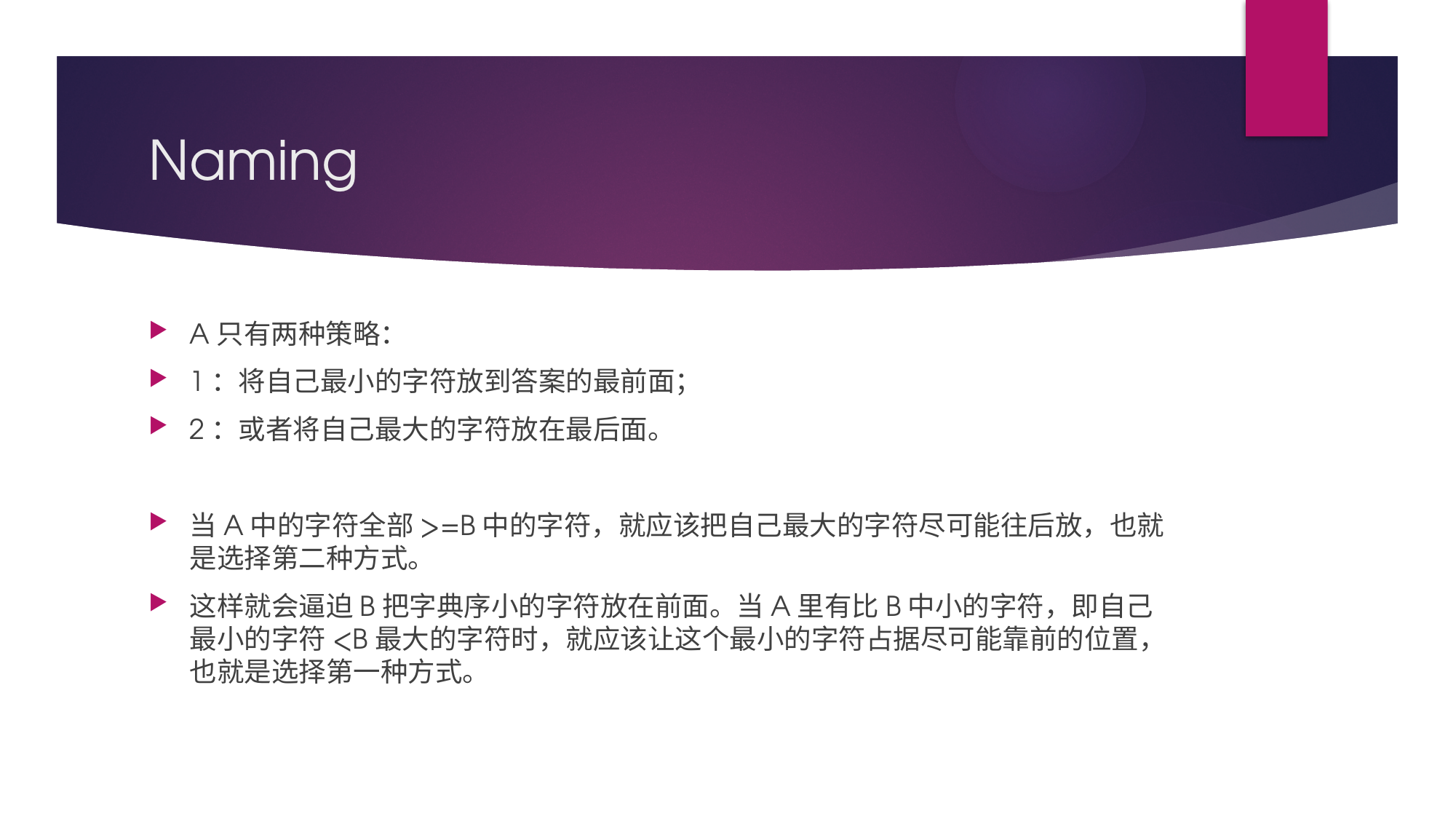

# Naming
A只有两种策略：
1：将自己最小的字符放到答案的最前面；
2：或者将自己最大的字符放在最后面。

当A中的字符全部>=B中的字符，就应该把自己最大的字符尽可能往后放，也就是选择第二种方式。
这样就会逼迫B把字典序小的字符放在前面。当A里有比B中小的字符，即自己最小的字符<B最大的字符时，就应该让这个最小的字符占据尽可能靠前的位置，也就是选择第一种方式。